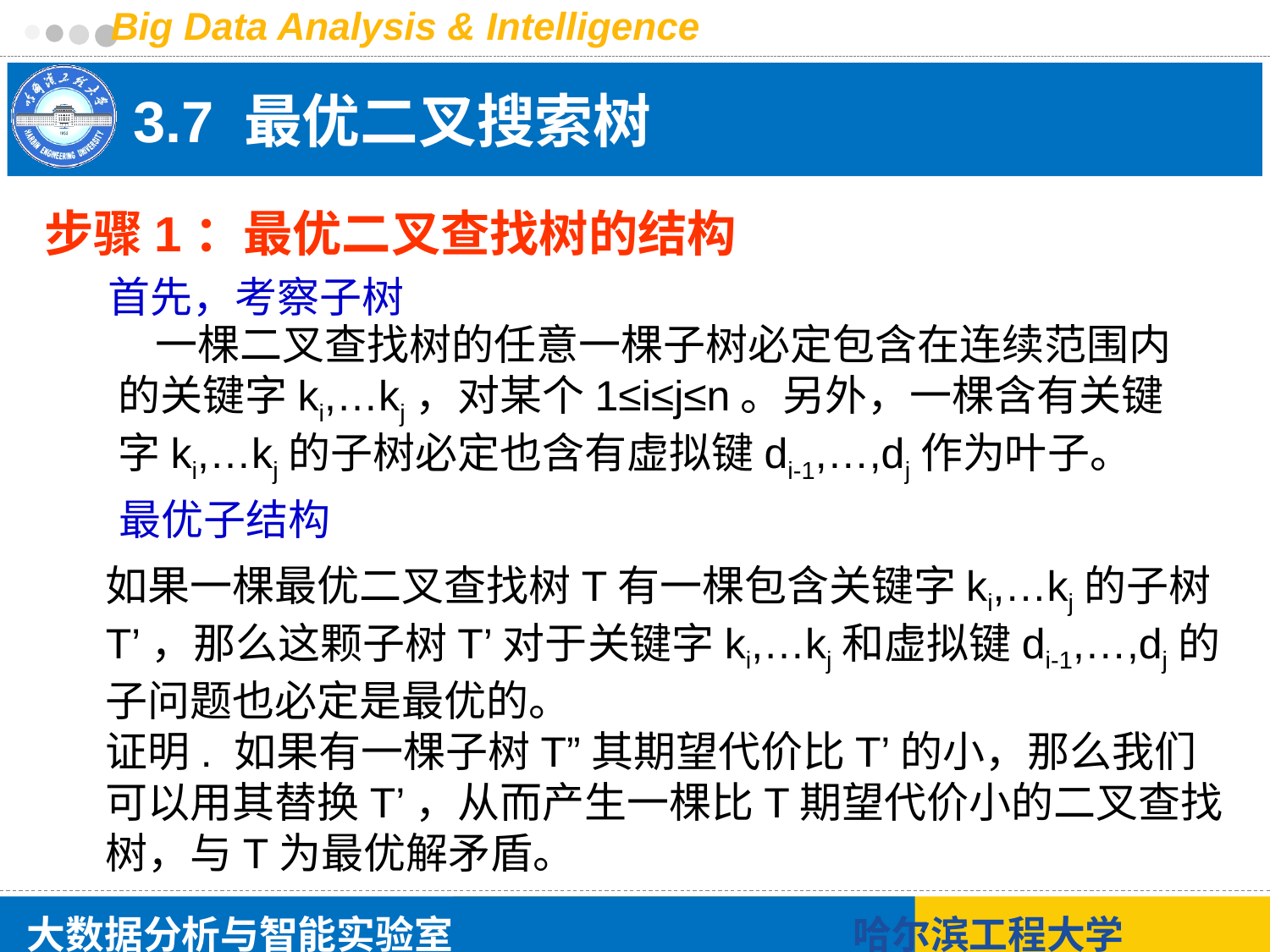

# 3.7 最优二叉搜索树
步骤1：最优二叉查找树的结构
首先，考察子树
一棵二叉查找树的任意一棵子树必定包含在连续范围内的关键字ki,…kj，对某个1≤i≤j≤n。另外，一棵含有关键字ki,…kj的子树必定也含有虚拟键di-1,…,dj作为叶子。
最优子结构
如果一棵最优二叉查找树T有一棵包含关键字ki,…kj的子树T’，那么这颗子树T’对于关键字ki,…kj和虚拟键di-1,…,dj的子问题也必定是最优的。
证明. 如果有一棵子树T”其期望代价比T’的小，那么我们可以用其替换T’，从而产生一棵比T期望代价小的二叉查找树，与T为最优解矛盾。